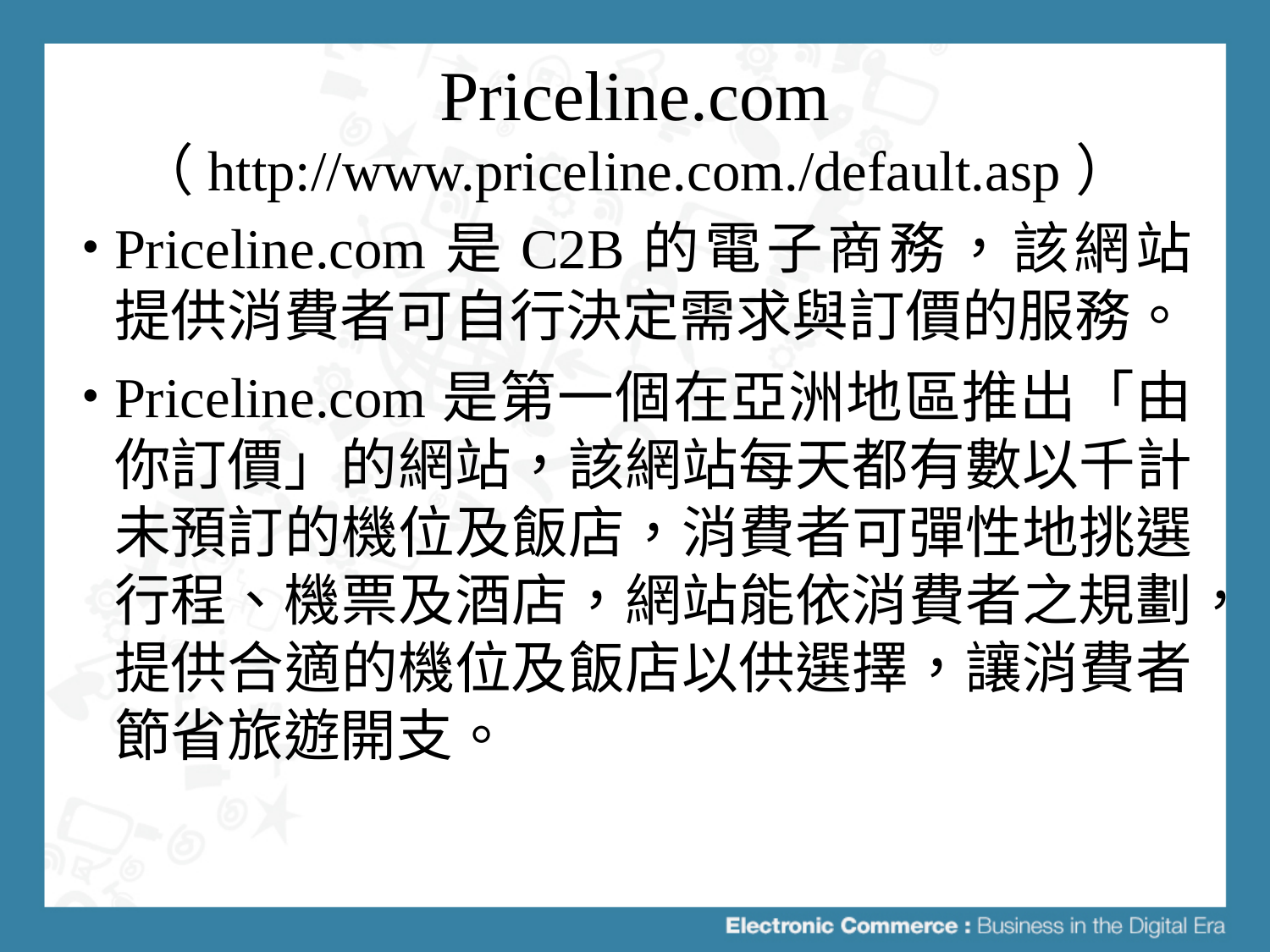

# Priceline.com （http://www.priceline.com./default.asp）
Priceline.com是C2B的電子商務，該網站提供消費者可自行決定需求與訂價的服務。
Priceline.com是第一個在亞洲地區推出「由你訂價」的網站，該網站每天都有數以千計未預訂的機位及飯店，消費者可彈性地挑選行程、機票及酒店，網站能依消費者之規劃，提供合適的機位及飯店以供選擇，讓消費者節省旅遊開支。